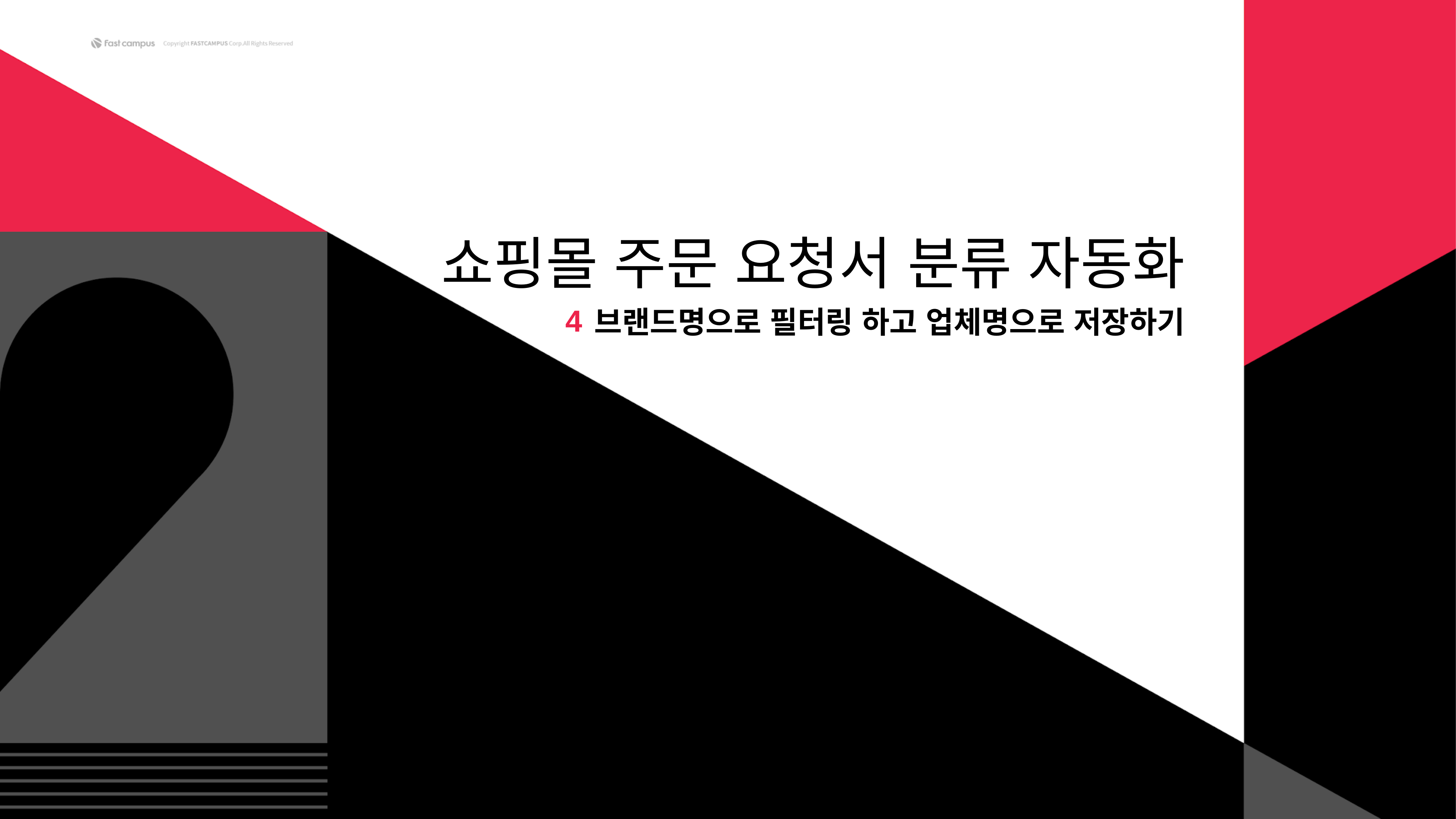

# 쇼핑몰 주문 요청서 분류 자동화
4
브랜드명으로 필터링 하고 업체명으로 저장하기